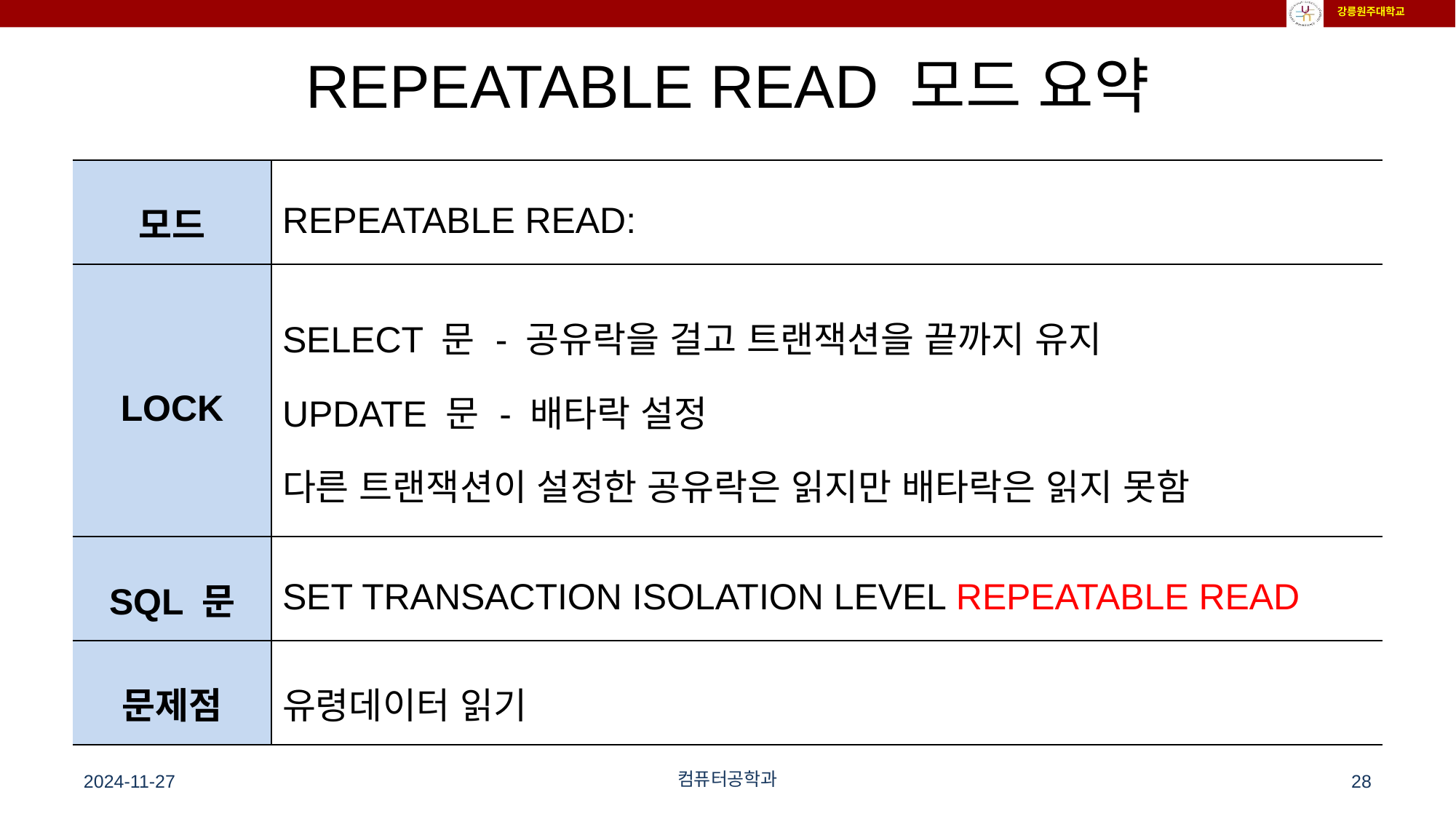

# REPEATABLE READ 모드 요약
| 모드 | REPEATABLE READ: |
| --- | --- |
| LOCK | SELECT 문 - 공유락을 걸고 트랜잭션을 끝까지 유지 UPDATE 문 - 배타락 설정 다른 트랜잭션이 설정한 공유락은 읽지만 배타락은 읽지 못함 |
| SQL 문 | SET TRANSACTION ISOLATION LEVEL REPEATABLE READ |
| 문제점 | 유령데이터 읽기 |
2024-11-27
컴퓨터공학과
28